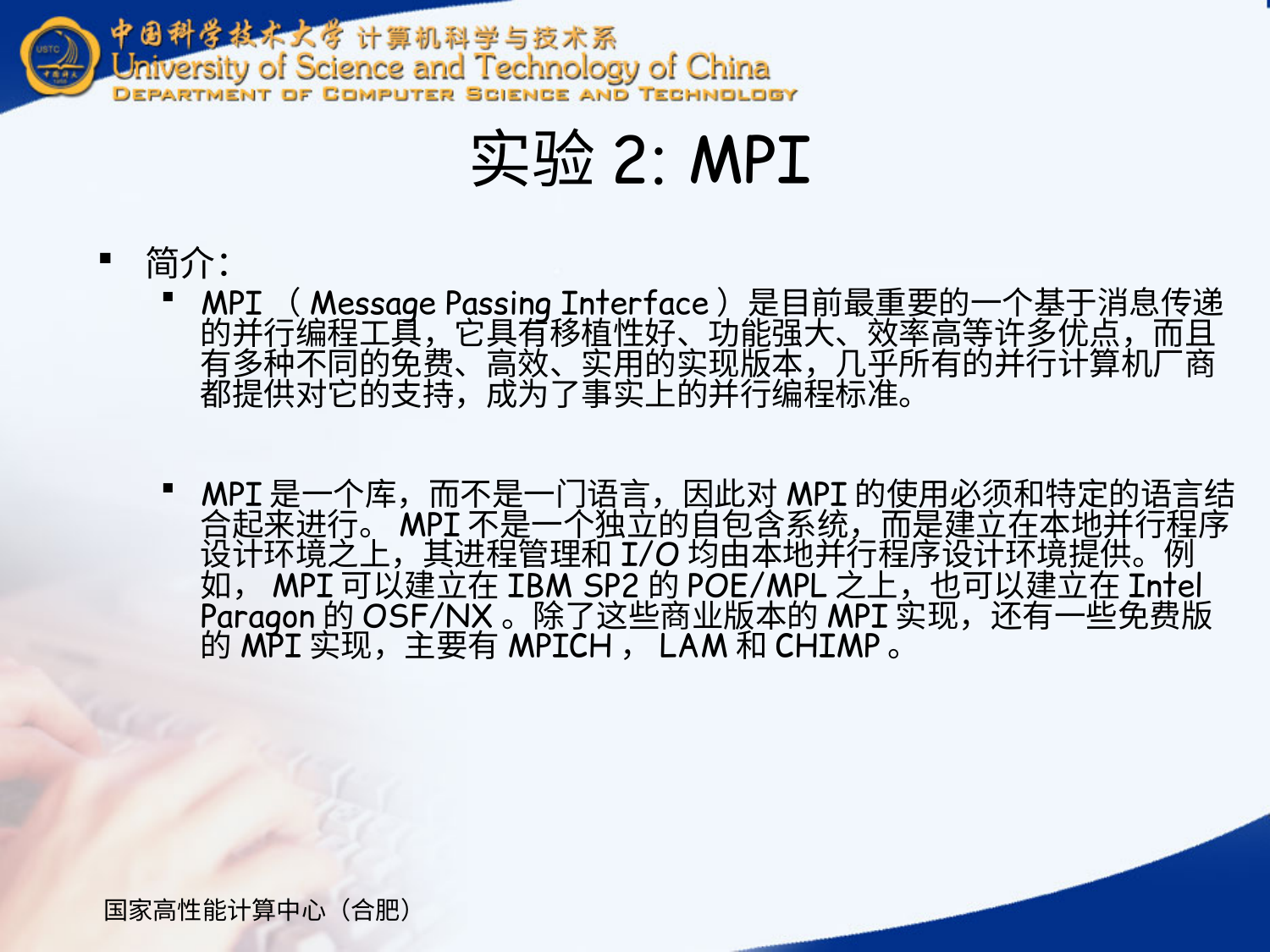

# 实验2: MPI
简介：
MPI（Message Passing Interface）是目前最重要的一个基于消息传递的并行编程工具，它具有移植性好、功能强大、效率高等许多优点，而且有多种不同的免费、高效、实用的实现版本，几乎所有的并行计算机厂商都提供对它的支持，成为了事实上的并行编程标准。

MPI是一个库，而不是一门语言，因此对MPI的使用必须和特定的语言结合起来进行。MPI不是一个独立的自包含系统，而是建立在本地并行程序设计环境之上，其进程管理和I/O均由本地并行程序设计环境提供。例如，MPI可以建立在IBM SP2的POE/MPL之上，也可以建立在Intel Paragon的OSF/NX。除了这些商业版本的MPI实现，还有一些免费版的MPI实现，主要有MPICH，LAM和CHIMP。
国家高性能计算中心（合肥）